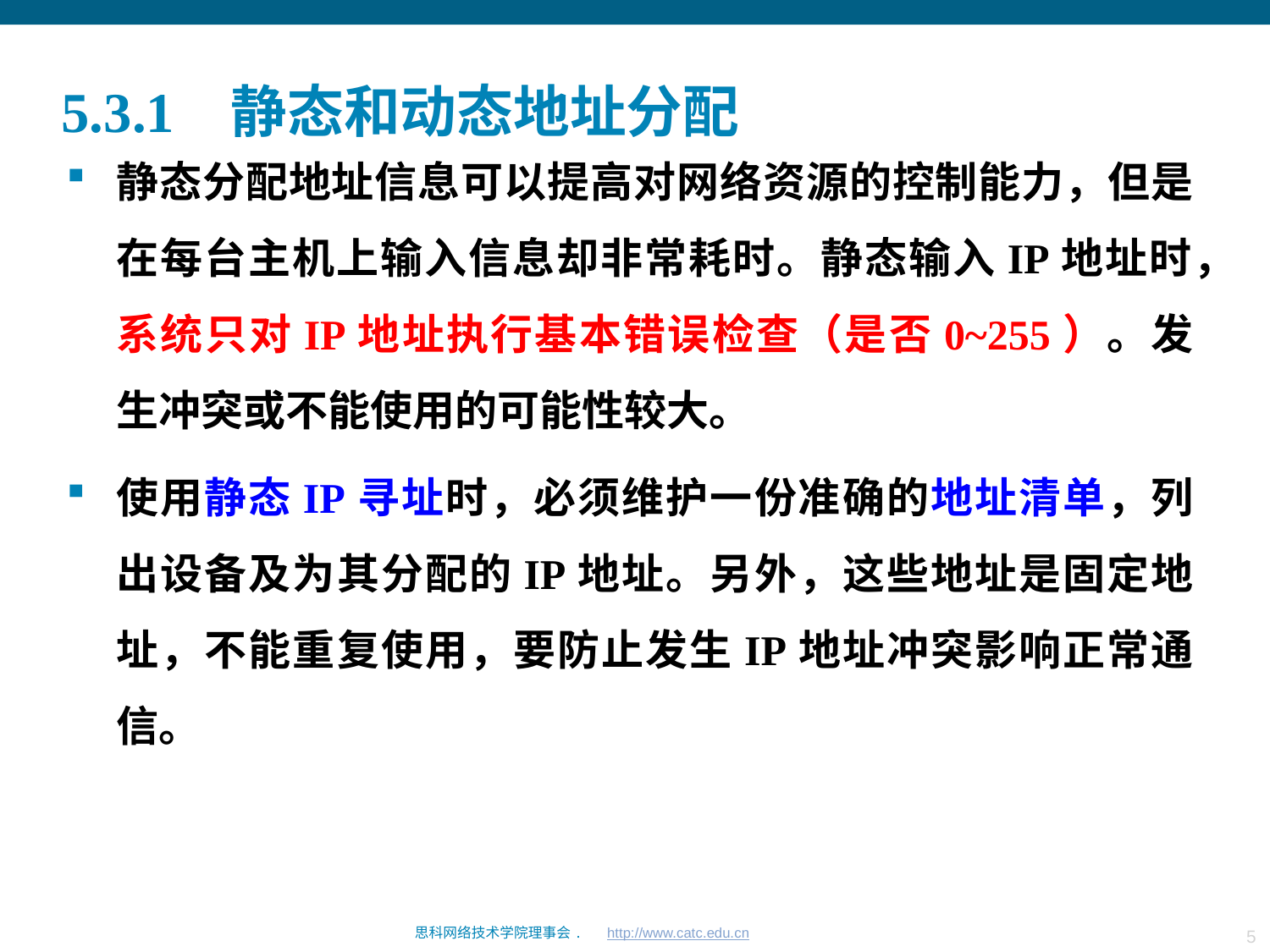

5.3.1   静态和动态地址分配
静态分配地址信息可以提高对网络资源的控制能力，但是在每台主机上输入信息却非常耗时。静态输入IP地址时，系统只对IP地址执行基本错误检查（是否0~255）。发生冲突或不能使用的可能性较大。
使用静态IP寻址时，必须维护一份准确的地址清单，列出设备及为其分配的IP地址。另外，这些地址是固定地址，不能重复使用，要防止发生IP地址冲突影响正常通信。